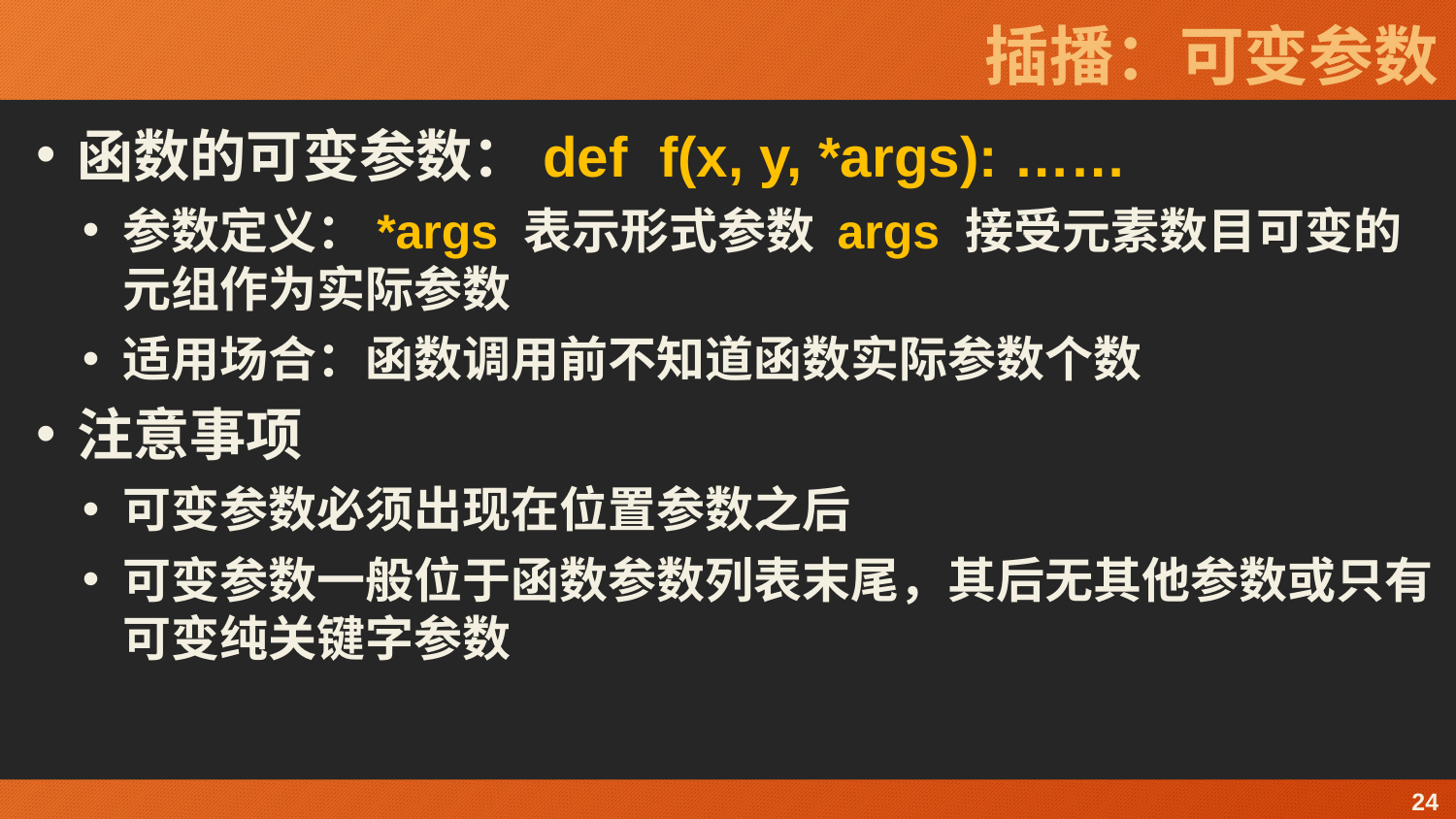

# 插播：可变参数
函数的可变参数：def  f(x, y, *args): ……
参数定义：*args 表示形式参数 args 接受元素数目可变的元组作为实际参数
适用场合：函数调用前不知道函数实际参数个数
注意事项
可变参数必须出现在位置参数之后
可变参数一般位于函数参数列表末尾，其后无其他参数或只有可变纯关键字参数
24